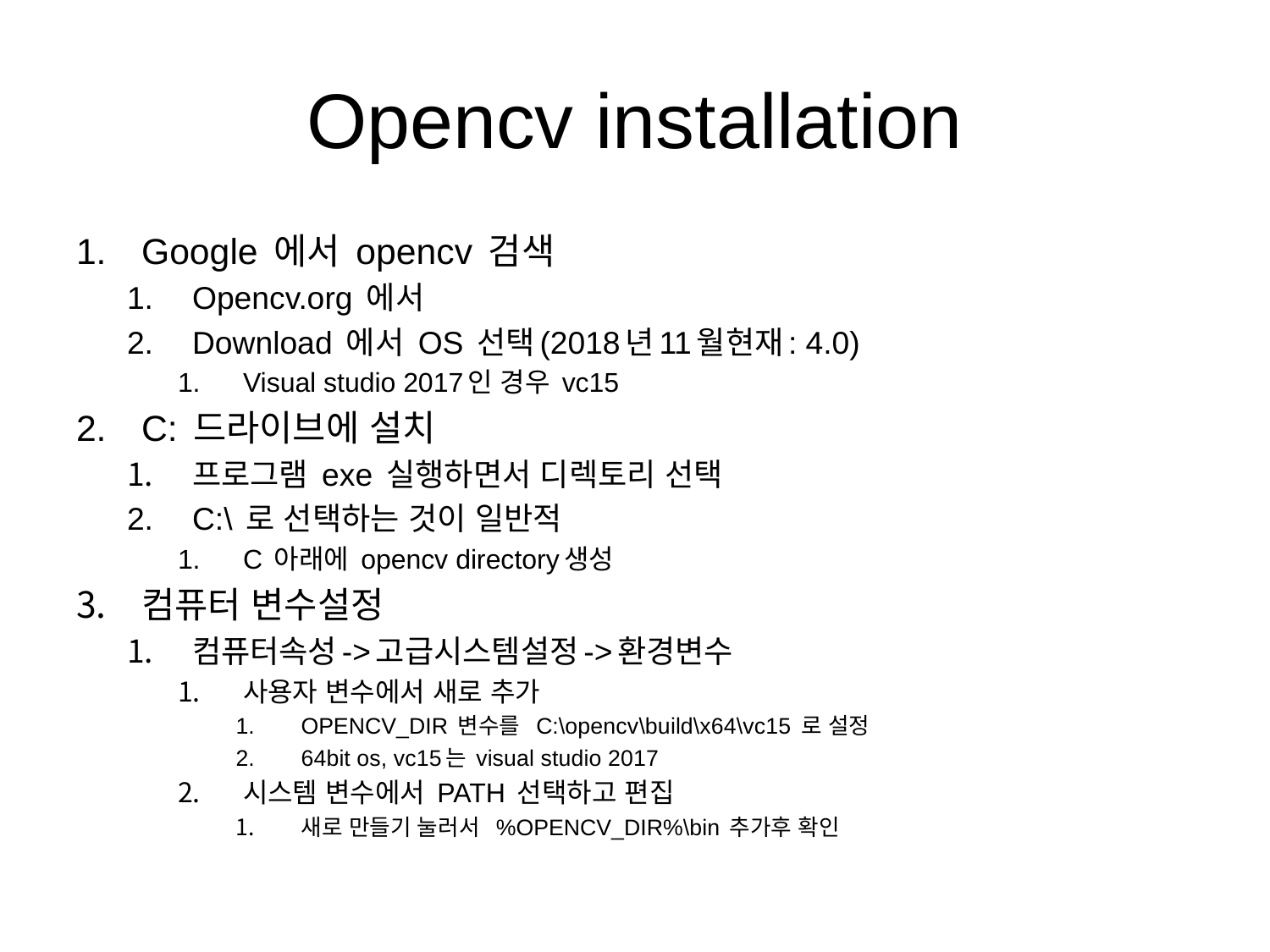

# Opencv installation
Google 에서 opencv 검색
Opencv.org 에서
Download 에서 OS 선택(2018년11월현재: 4.0)
Visual studio 2017인 경우 vc15
C: 드라이브에 설치
프로그램 exe 실행하면서 디렉토리 선택
C:\ 로 선택하는 것이 일반적
C 아래에 opencv directory생성
컴퓨터 변수설정
컴퓨터속성->고급시스템설정->환경변수
사용자 변수에서 새로 추가
OPENCV_DIR 변수를  C:\opencv\build\x64\vc15 로 설정
64bit os, vc15는 visual studio 2017
시스템 변수에서 PATH 선택하고 편집
새로 만들기 눌러서  %OPENCV_DIR%\bin 추가후 확인